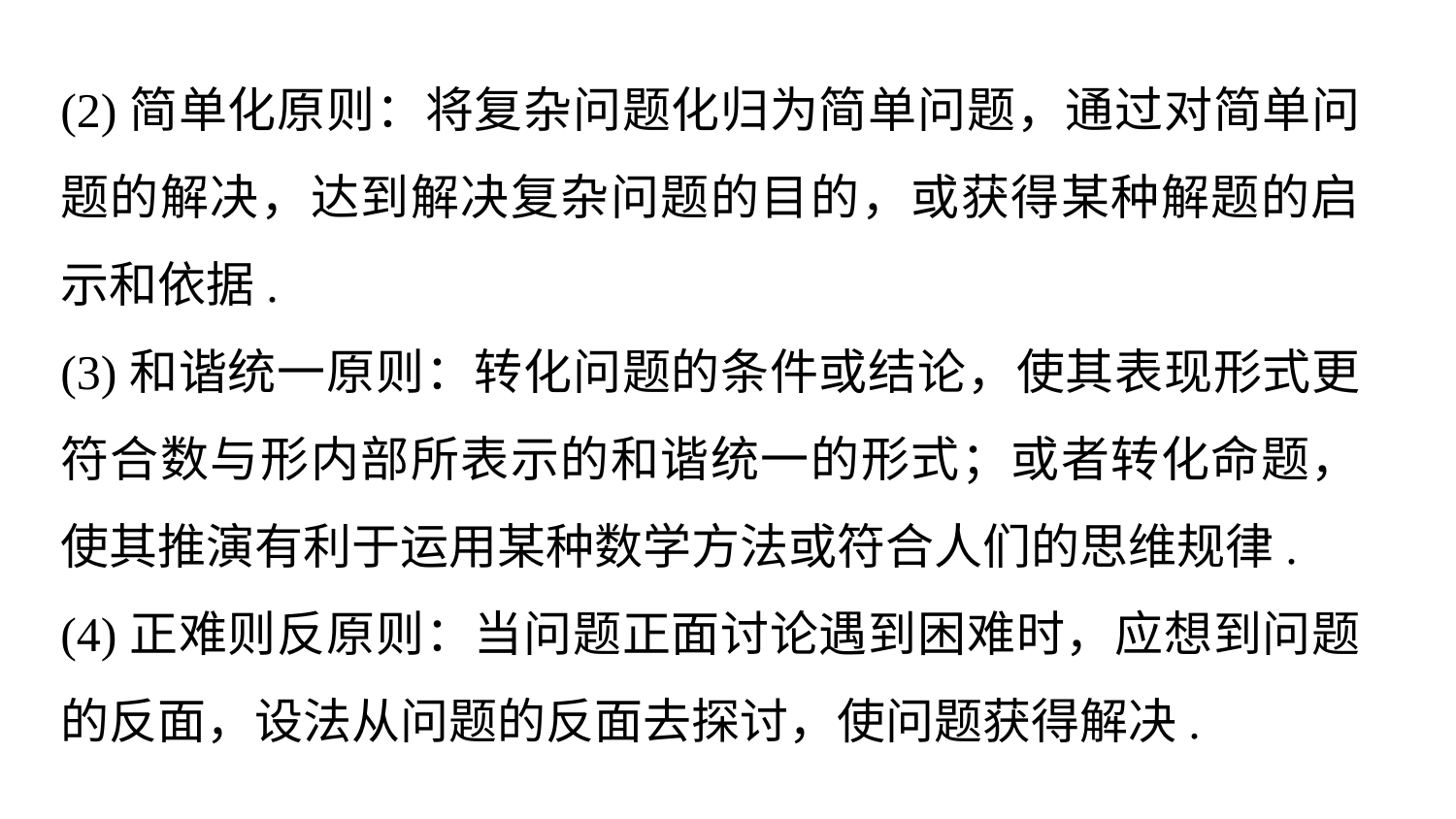

(2)简单化原则：将复杂问题化归为简单问题，通过对简单问题的解决，达到解决复杂问题的目的，或获得某种解题的启示和依据.
(3)和谐统一原则：转化问题的条件或结论，使其表现形式更符合数与形内部所表示的和谐统一的形式；或者转化命题，使其推演有利于运用某种数学方法或符合人们的思维规律.
(4)正难则反原则：当问题正面讨论遇到困难时，应想到问题的反面，设法从问题的反面去探讨，使问题获得解决.